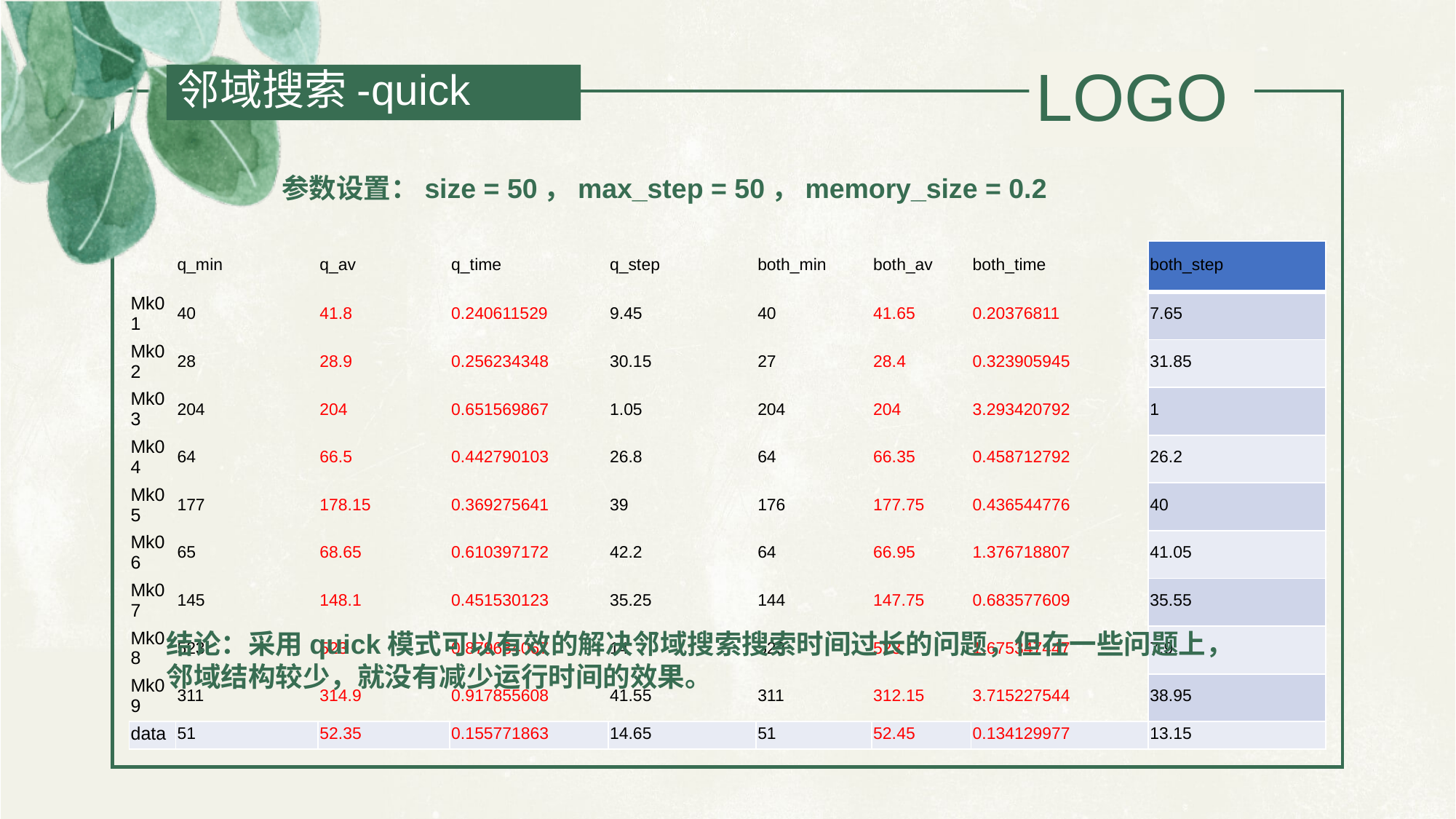

邻域搜索-quick
参数设置：size = 50，max_step = 50，memory_size = 0.2
|  | q\_min | q\_av | q\_time | q\_step | both\_min | both\_av | both\_time | both\_step |
| --- | --- | --- | --- | --- | --- | --- | --- | --- |
| Mk01 | 40 | 41.8 | 0.240611529 | 9.45 | 40 | 41.65 | 0.20376811 | 7.65 |
| Mk02 | 28 | 28.9 | 0.256234348 | 30.15 | 27 | 28.4 | 0.323905945 | 31.85 |
| Mk03 | 204 | 204 | 0.651569867 | 1.05 | 204 | 204 | 3.293420792 | 1 |
| Mk04 | 64 | 66.5 | 0.442790103 | 26.8 | 64 | 66.35 | 0.458712792 | 26.2 |
| Mk05 | 177 | 178.15 | 0.369275641 | 39 | 176 | 177.75 | 0.436544776 | 40 |
| Mk06 | 65 | 68.65 | 0.610397172 | 42.2 | 64 | 66.95 | 1.376718807 | 41.05 |
| Mk07 | 145 | 148.1 | 0.451530123 | 35.25 | 144 | 147.75 | 0.683577609 | 35.55 |
| Mk08 | 523 | 523 | 0.879684067 | 14 | 523 | 523 | 1.675347447 | 7.9 |
| Mk09 | 311 | 314.9 | 0.917855608 | 41.55 | 311 | 312.15 | 3.715227544 | 38.95 |
| data | 51 | 52.35 | 0.155771863 | 14.65 | 51 | 52.45 | 0.134129977 | 13.15 |
结论：采用quick模式可以有效的解决邻域搜索搜索时间过长的问题，但在一些问题上，邻域结构较少，就没有减少运行时间的效果。